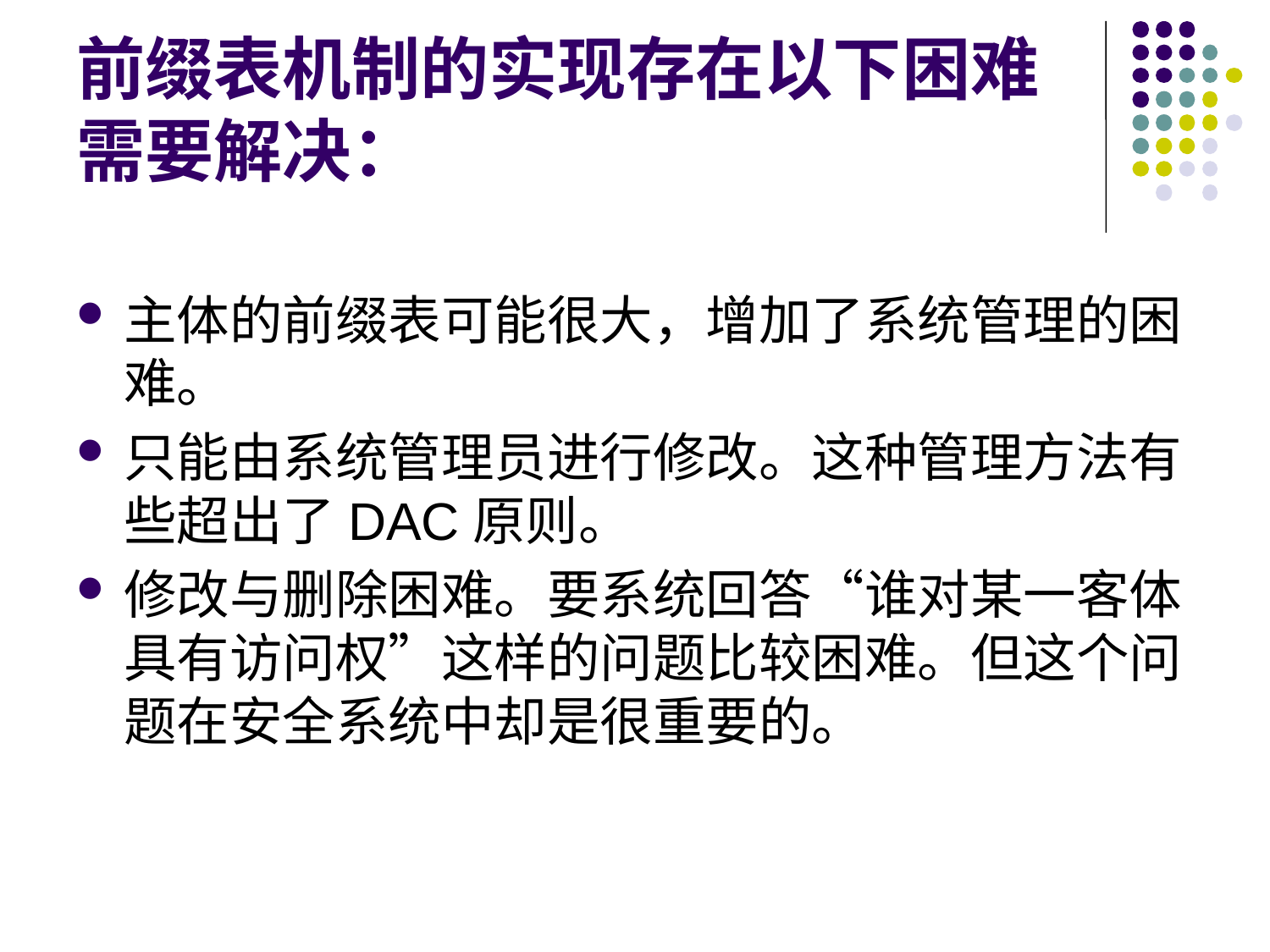

# 前缀表机制的实现存在以下困难需要解决：
主体的前缀表可能很大，增加了系统管理的困难。
只能由系统管理员进行修改。这种管理方法有些超出了DAC原则。
修改与删除困难。要系统回答“谁对某一客体具有访问权”这样的问题比较困难。但这个问题在安全系统中却是很重要的。